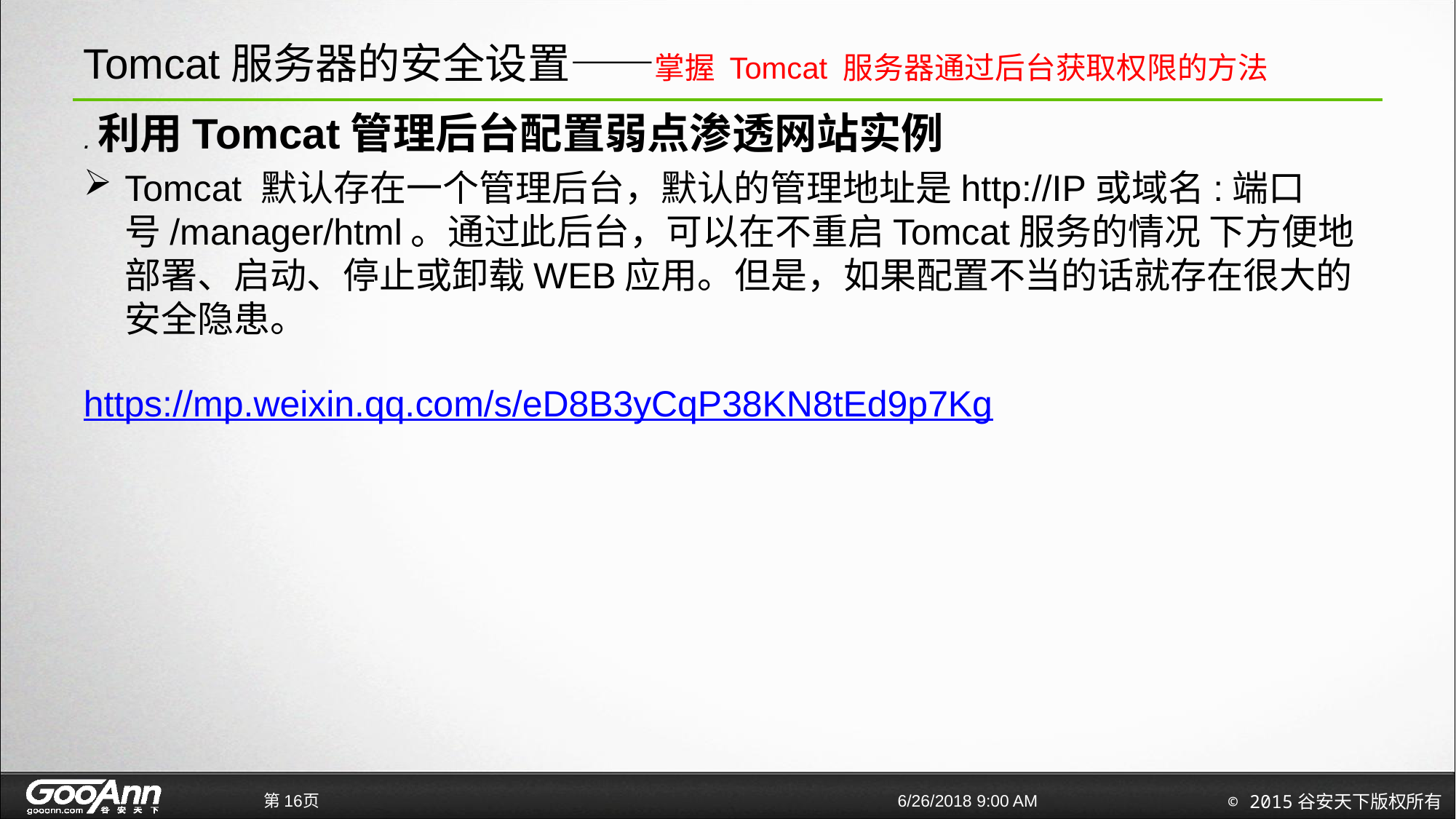

# Tomcat服务器的安全设置——掌握 Tomcat 服务器通过后台获取权限的方法
.利用Tomcat管理后台配置弱点渗透网站实例
Tomcat 默认存在一个管理后台，默认的管理地址是http://IP或域名:端口号/manager/html。通过此后台，可以在不重启Tomcat服务的情况 下方便地部署、启动、停止或卸载WEB应用。但是，如果配置不当的话就存在很大的安全隐患。

https://mp.weixin.qq.com/s/eD8B3yCqP38KN8tEd9p7Kg